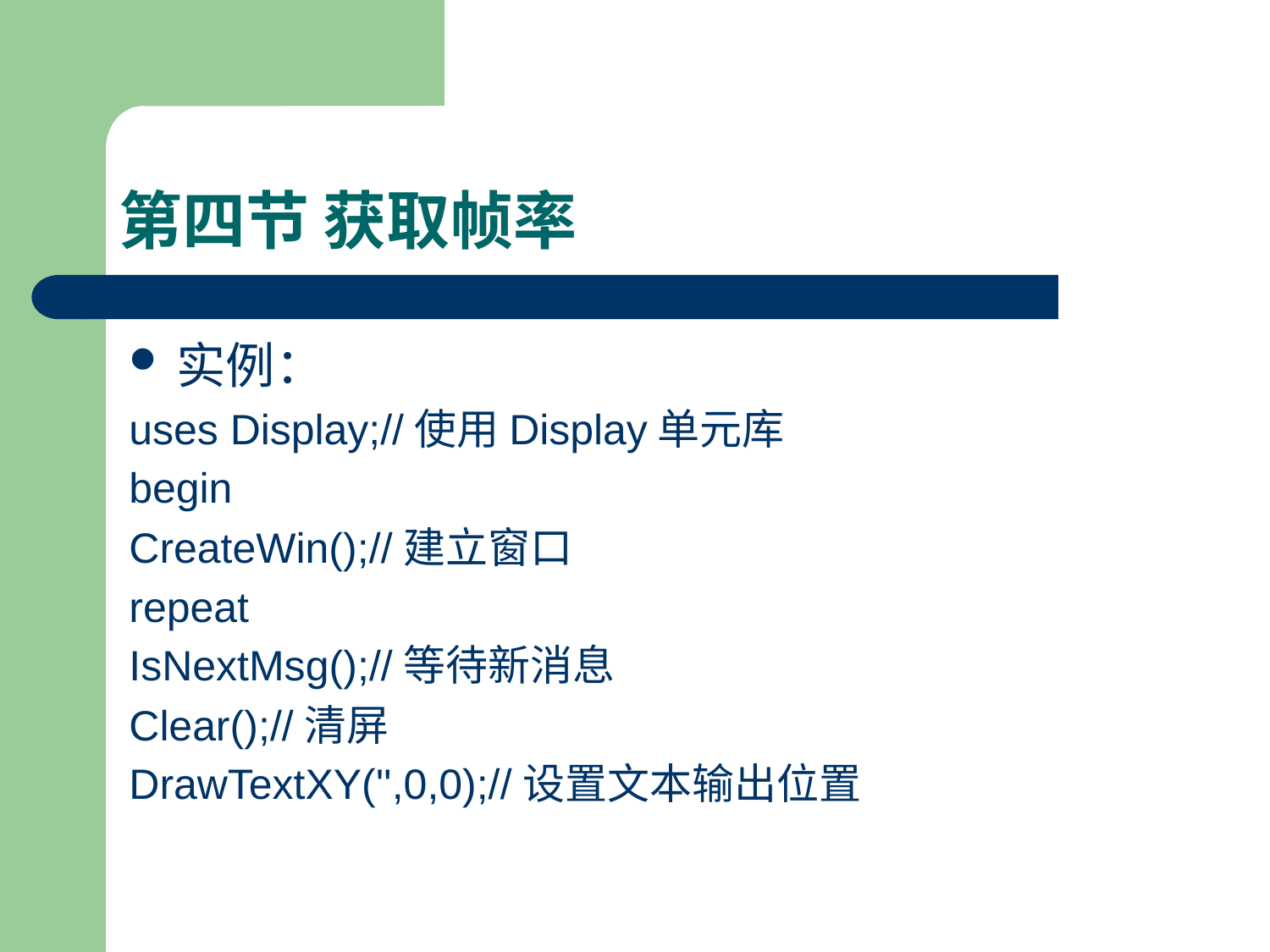

# 第四节 获取帧率
实例：
uses Display;//使用Display单元库
begin
CreateWin();//建立窗口
repeat
IsNextMsg();//等待新消息
Clear();//清屏
DrawTextXY('',0,0);//设置文本输出位置